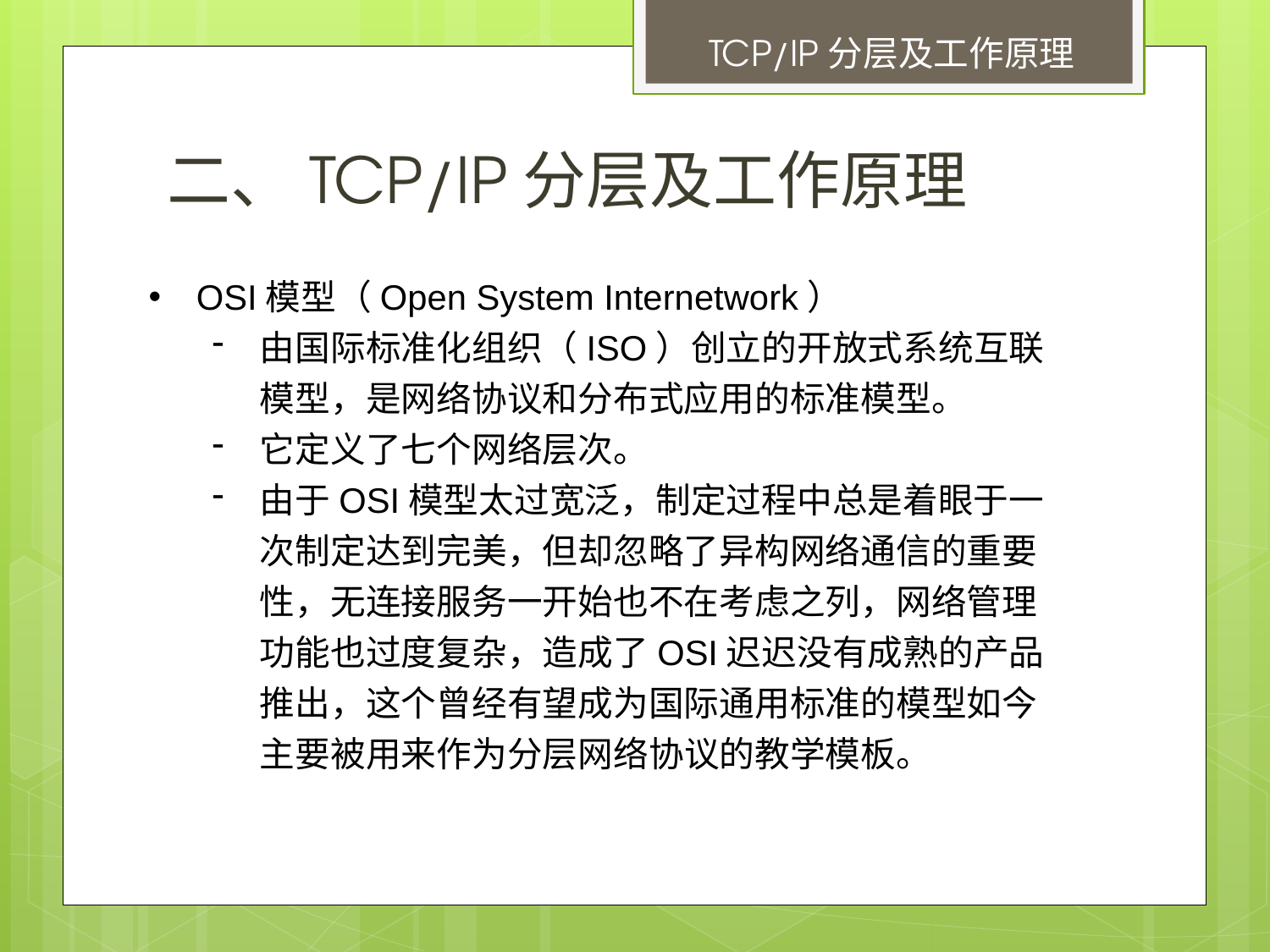

TCP/IP分层及工作原理
二、TCP/IP分层及工作原理
OSI模型（Open System Internetwork）
由国际标准化组织（ISO）创立的开放式系统互联模型，是网络协议和分布式应用的标准模型。
它定义了七个网络层次。
由于OSI模型太过宽泛，制定过程中总是着眼于一次制定达到完美，但却忽略了异构网络通信的重要性，无连接服务一开始也不在考虑之列，网络管理功能也过度复杂，造成了OSI迟迟没有成熟的产品推出，这个曾经有望成为国际通用标准的模型如今主要被用来作为分层网络协议的教学模板。